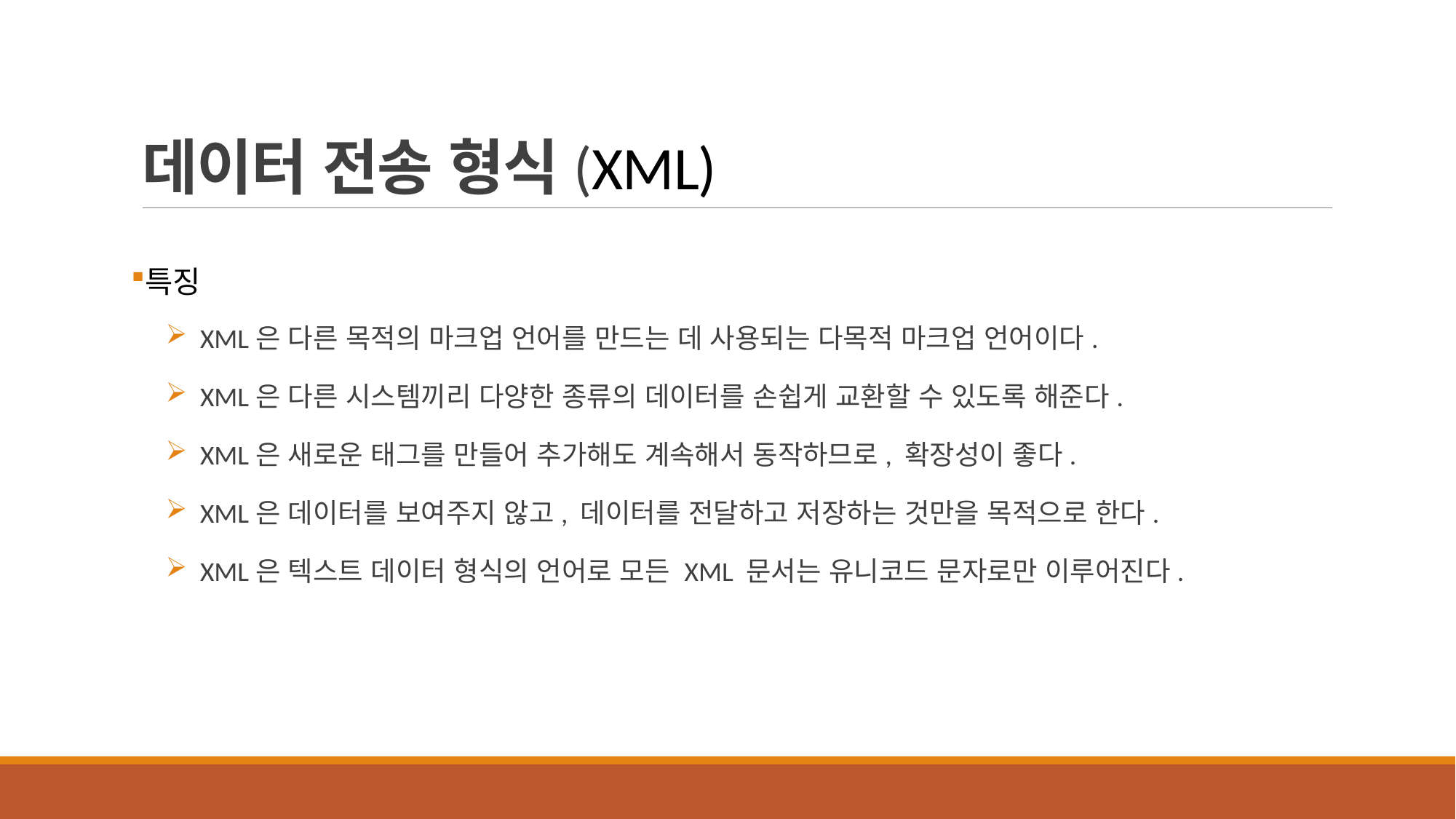

# 데이터 전송 형식(XML)
특징
XML은 다른 목적의 마크업 언어를 만드는 데 사용되는 다목적 마크업 언어이다.
XML은 다른 시스템끼리 다양한 종류의 데이터를 손쉽게 교환할 수 있도록 해준다.
XML은 새로운 태그를 만들어 추가해도 계속해서 동작하므로, 확장성이 좋다.
XML은 데이터를 보여주지 않고, 데이터를 전달하고 저장하는 것만을 목적으로 한다.
XML은 텍스트 데이터 형식의 언어로 모든 XML 문서는 유니코드 문자로만 이루어진다.